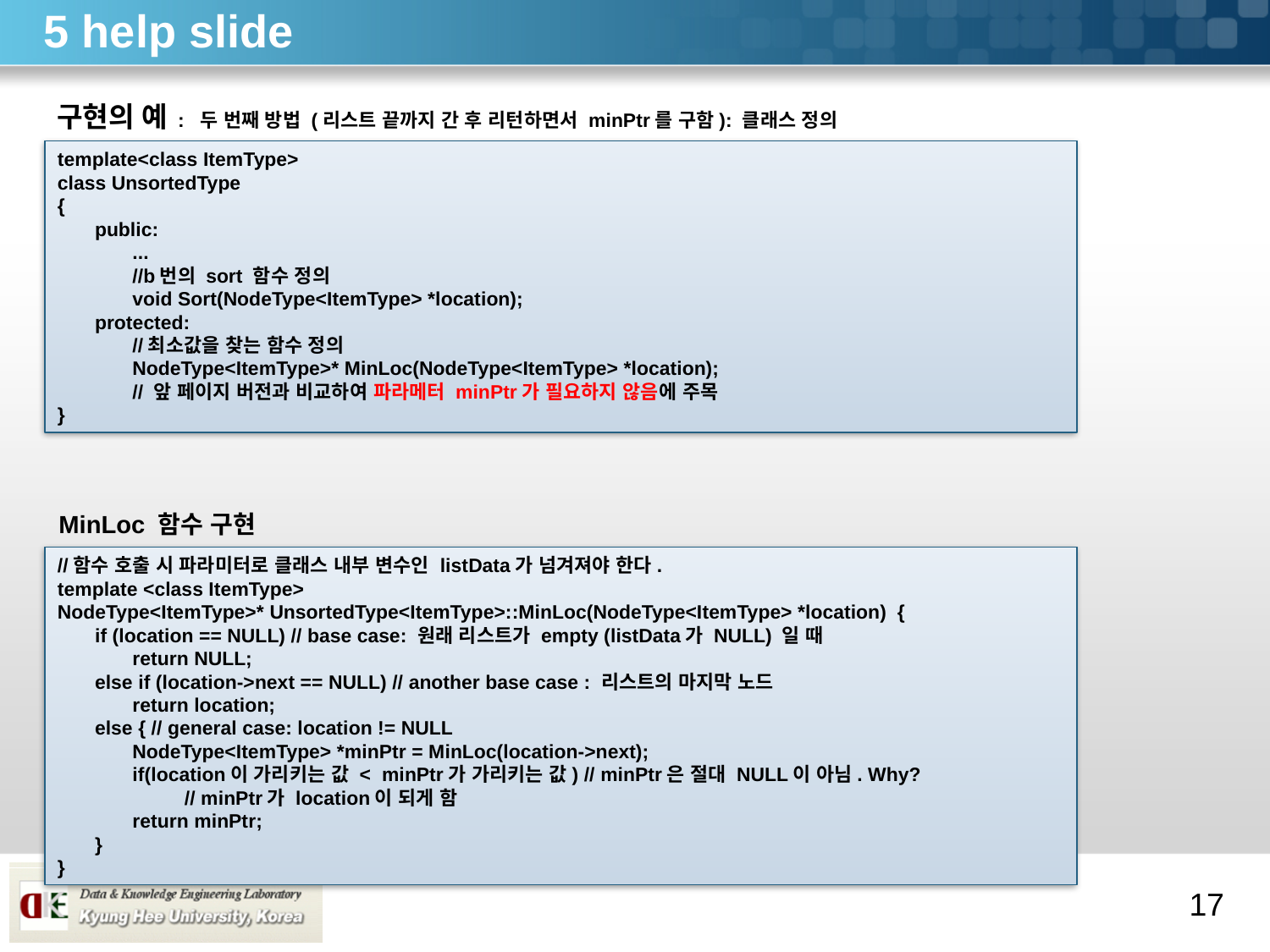

# 5 help slide
구현의 예 :  두 번째 방법 (리스트 끝까지 간 후 리턴하면서 minPtr를 구함): 클래스 정의
template<class ItemType>
class UnsortedType
{
	public:
		...
		//b번의 sort 함수 정의
		void Sort(NodeType<ItemType> *location);
	protected:
		//최소값을 찾는 함수 정의
		NodeType<ItemType>* MinLoc(NodeType<ItemType> *location);
		// 앞 페이지 버전과 비교하여 파라메터 minPtr가 필요하지 않음에 주목
}
MinLoc 함수 구현
//함수 호출 시 파라미터로 클래스 내부 변수인 listData가 넘겨져야 한다.
template <class ItemType>
NodeType<ItemType>* UnsortedType<ItemType>::MinLoc(NodeType<ItemType> *location)  {
	if (location == NULL) // base case: 원래 리스트가 empty (listData가 NULL) 일 때
		return NULL;
	else if (location->next == NULL) // another base case : 리스트의 마지막 노드
		return location;
	else { // general case: location != NULL
		NodeType<ItemType> *minPtr = MinLoc(location->next);
		if(location이 가리키는 값 <  minPtr가 가리키는 값) // minPtr은 절대 NULL이 아님. Why?
			// minPtr가 location이 되게 함
		return minPtr;
	}
}